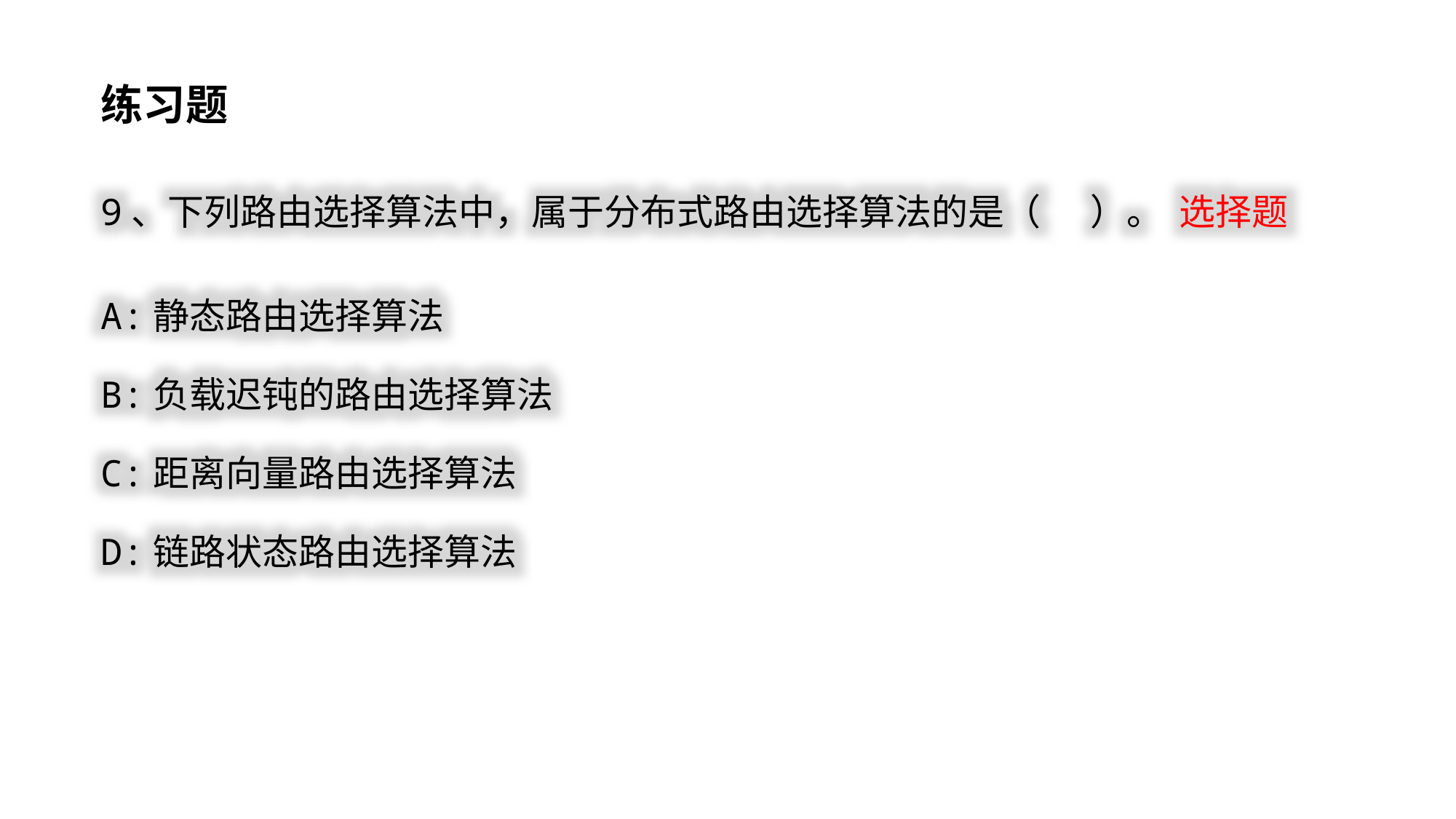

练习题
9、下列路由选择算法中，属于分布式路由选择算法的是（      ）。  选择题

A:静态路由选择算法

B:负载迟钝的路由选择算法

C:距离向量路由选择算法

D:链路状态路由选择算法